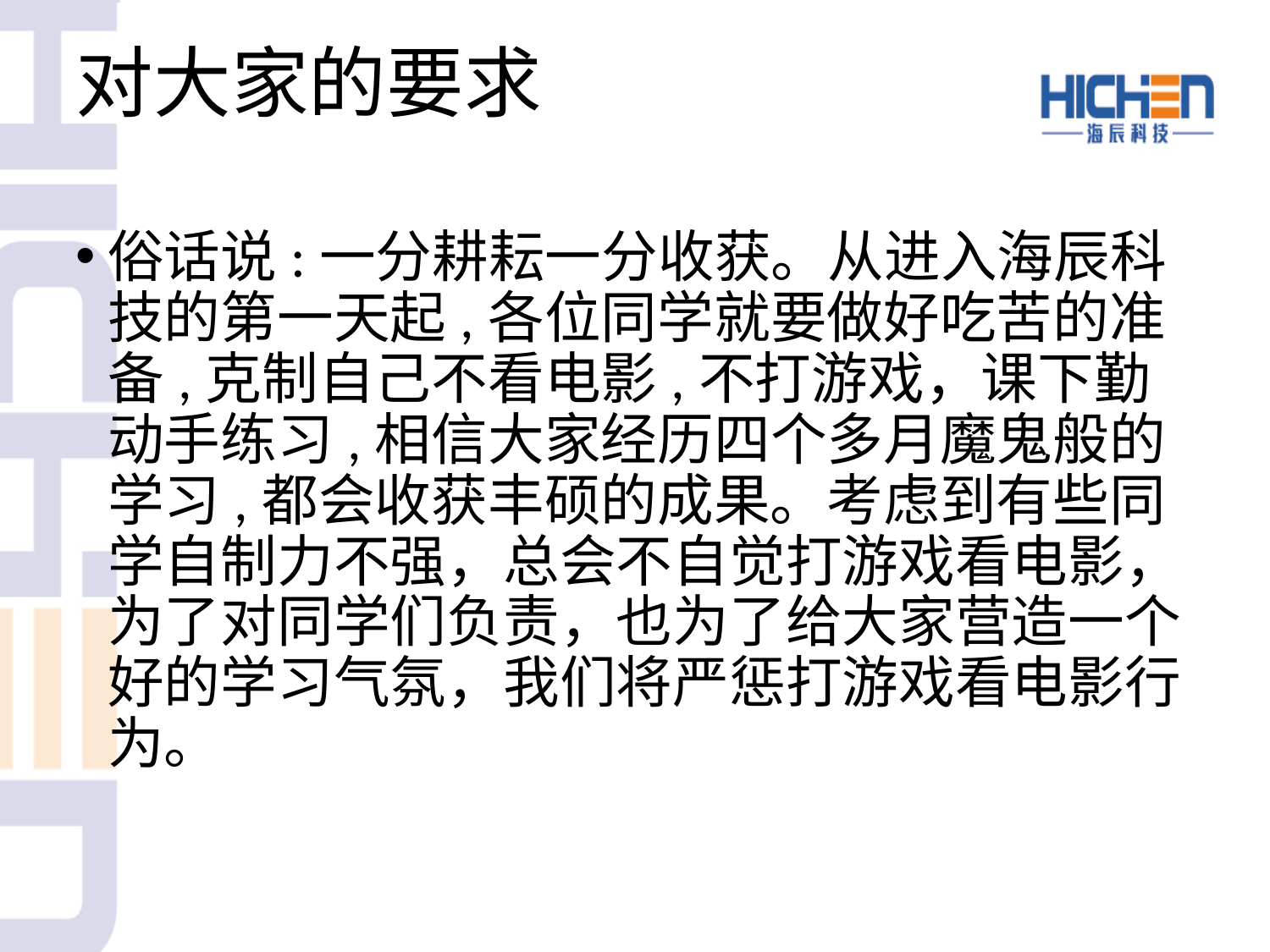

# 对大家的要求
俗话说:一分耕耘一分收获。从进入海辰科技的第一天起,各位同学就要做好吃苦的准备,克制自己不看电影,不打游戏，课下勤动手练习,相信大家经历四个多月魔鬼般的学习,都会收获丰硕的成果。考虑到有些同学自制力不强，总会不自觉打游戏看电影，为了对同学们负责，也为了给大家营造一个好的学习气氛，我们将严惩打游戏看电影行为。